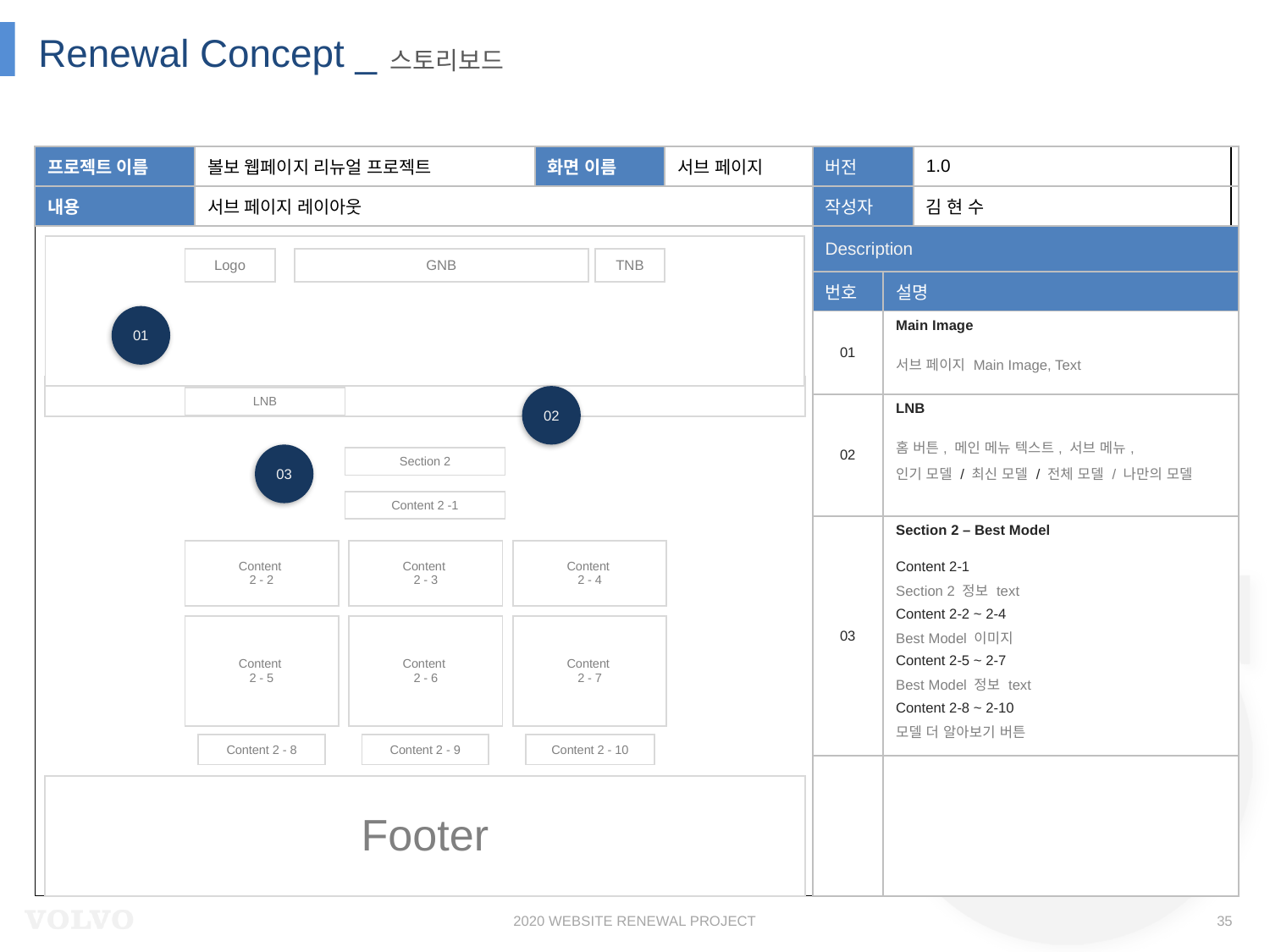

Renewal Concept _
스토리보드

| 프로젝트 이름 | 볼보 웹페이지 리뉴얼 프로젝트 | 화면 이름 | 서브 페이지 |
| --- | --- | --- | --- |
| 내용 | 서브 페이지 레이아웃 |  |  |
| 버전 |  | 1.0 |
| --- | --- | --- |
| 작성자 |  | 김 현 수 |
| Description |  |  |
| 번호 | 설명 |  |
| 01 | Main Image 서브 페이지 Main Image, Text |  |
| 02 | LNB 홈 버튼, 메인 메뉴 텍스트, 서브 메뉴, 인기 모델 / 최신 모델 / 전체 모델 / 나만의 모델 |  |
| 03 | Section 2 – Best Model Content 2-1 Section 2 정보 text Content 2-2 ~ 2-4 Best Model 이미지 Content 2-5 ~ 2-7 Best Model 정보 text Content 2-8 ~ 2-10 모델 더 알아보기 버튼 |  |
|  |  |  |
|  |
| --- |
| Logo |
| --- |
| GNB |
| --- |
| TNB |
| --- |
01
|  |
| --- |
02
| LNB |
| --- |
03
| Section 2 |
| --- |
| Content 2 -1 |
| --- |
| Content 2 - 2 |
| --- |
| Content 2 - 3 |
| --- |
| Content 2 - 4 |
| --- |
| Content 2 - 5 |
| --- |
| Content 2 - 6 |
| --- |
| Content 2 - 7 |
| --- |
| Content 2 - 8 |
| --- |
| Content 2 - 9 |
| --- |
| Content 2 - 10 |
| --- |
| Footer |
| --- |